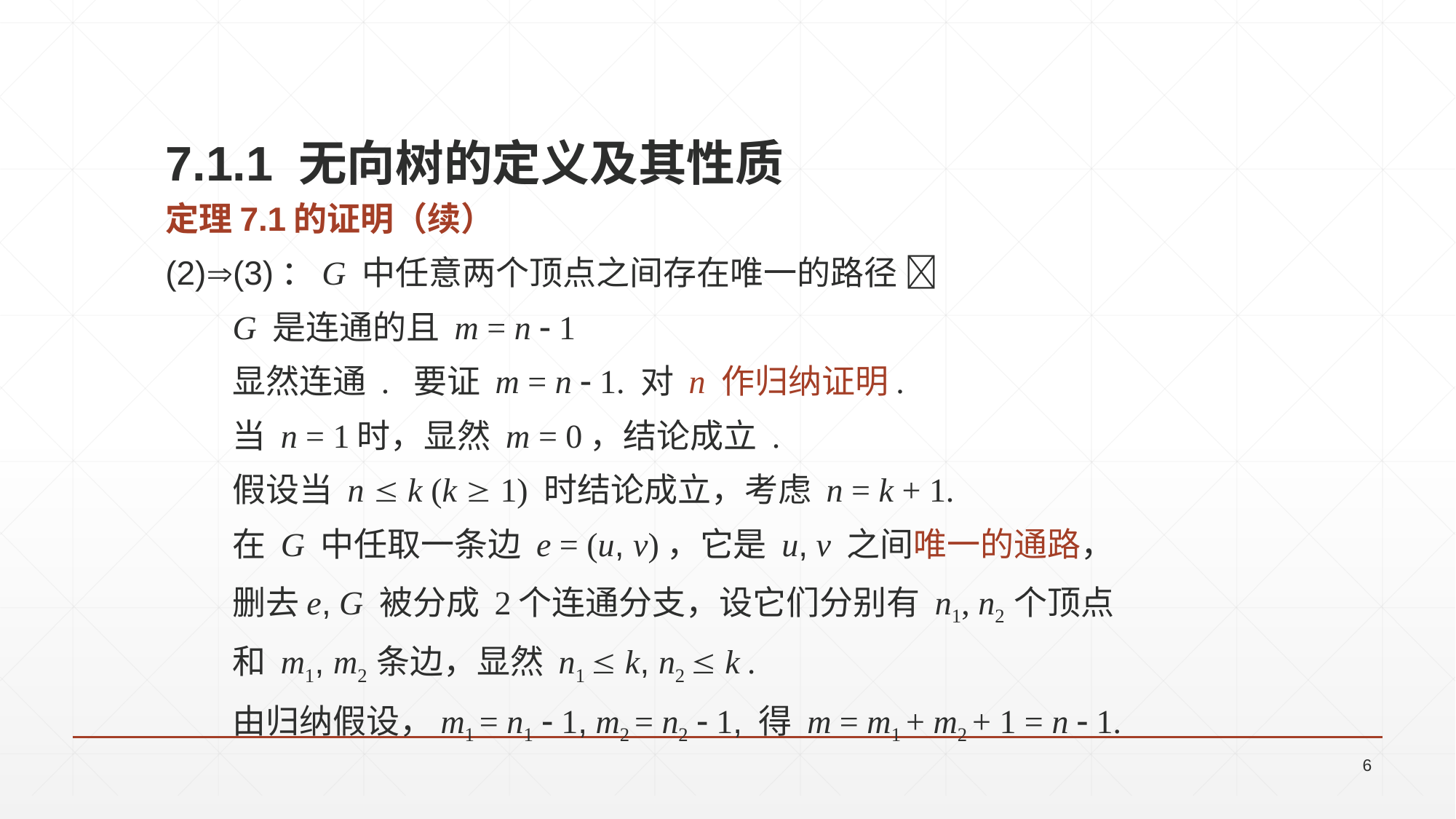

# 7.1.1 无向树的定义及其性质
定理7.1的证明（续）
(2)⇒(3)：G 中任意两个顶点之间存在唯一的路径 ⇒
		     G 是连通的且 m = n − 1
	显然连通 .  要证 m = n − 1. 对 n 作归纳证明.
	当 n = 1时，显然 m = 0，结论成立 .
	假设当 n ≤ k (k ≥ 1) 时结论成立，考虑 n = k + 1.
	在 G 中任取一条边 e = (u, v)，它是 u, v 之间唯一的通路，
	删去e, G 被分成 2个连通分支，设它们分别有 n1, n2 个顶点
	和 m1, m2 条边，显然 n1 ≤ k, n2 ≤ k .
	由归纳假设，m1 = n1 − 1, m2 = n2 − 1, 得 m = m1 + m2 + 1 = n − 1.
6